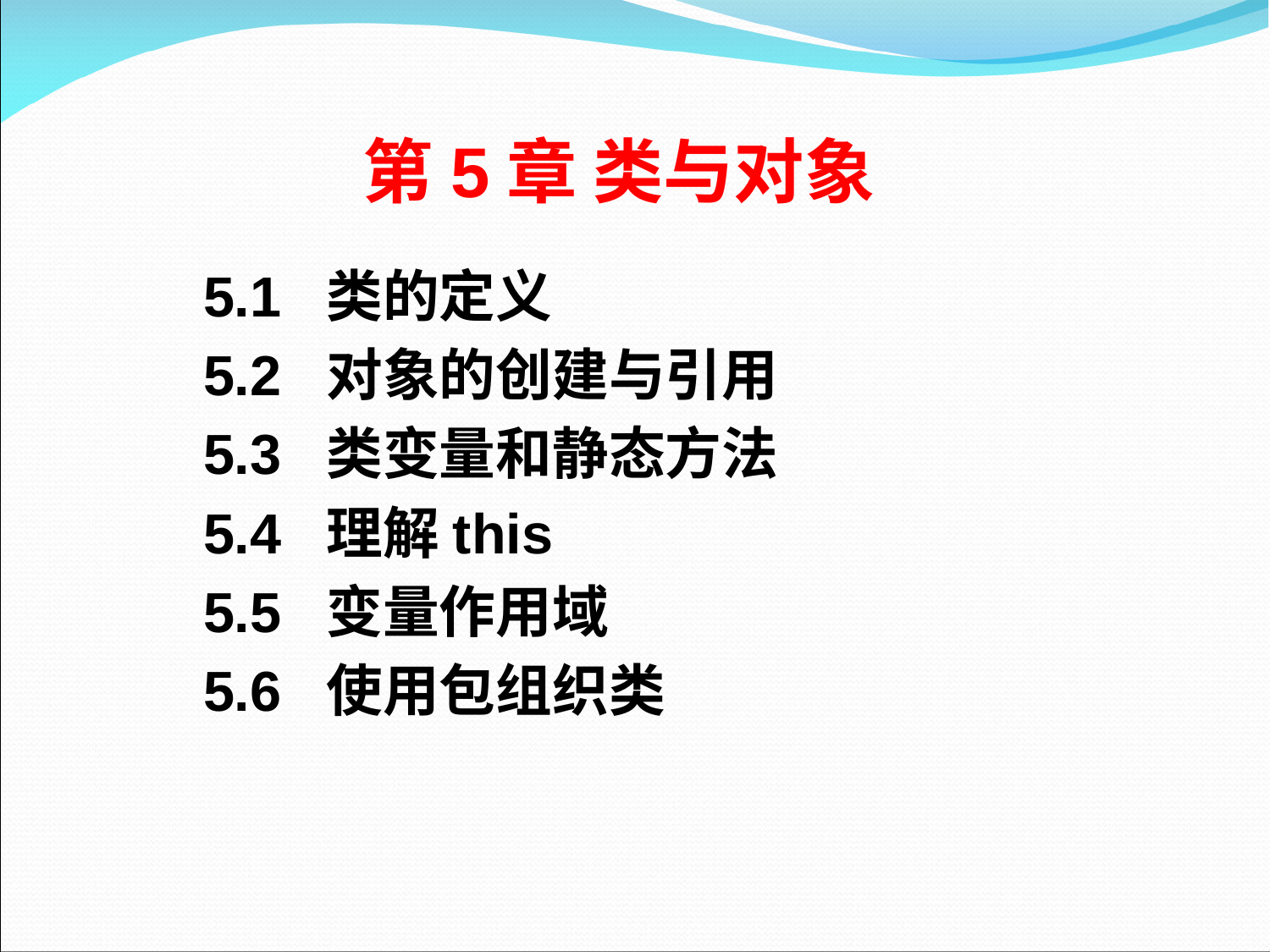

# 第5章 类与对象
5.1  类的定义
5.2  对象的创建与引用
5.3  类变量和静态方法
5.4  理解this
5.5  变量作用域
5.6  使用包组织类